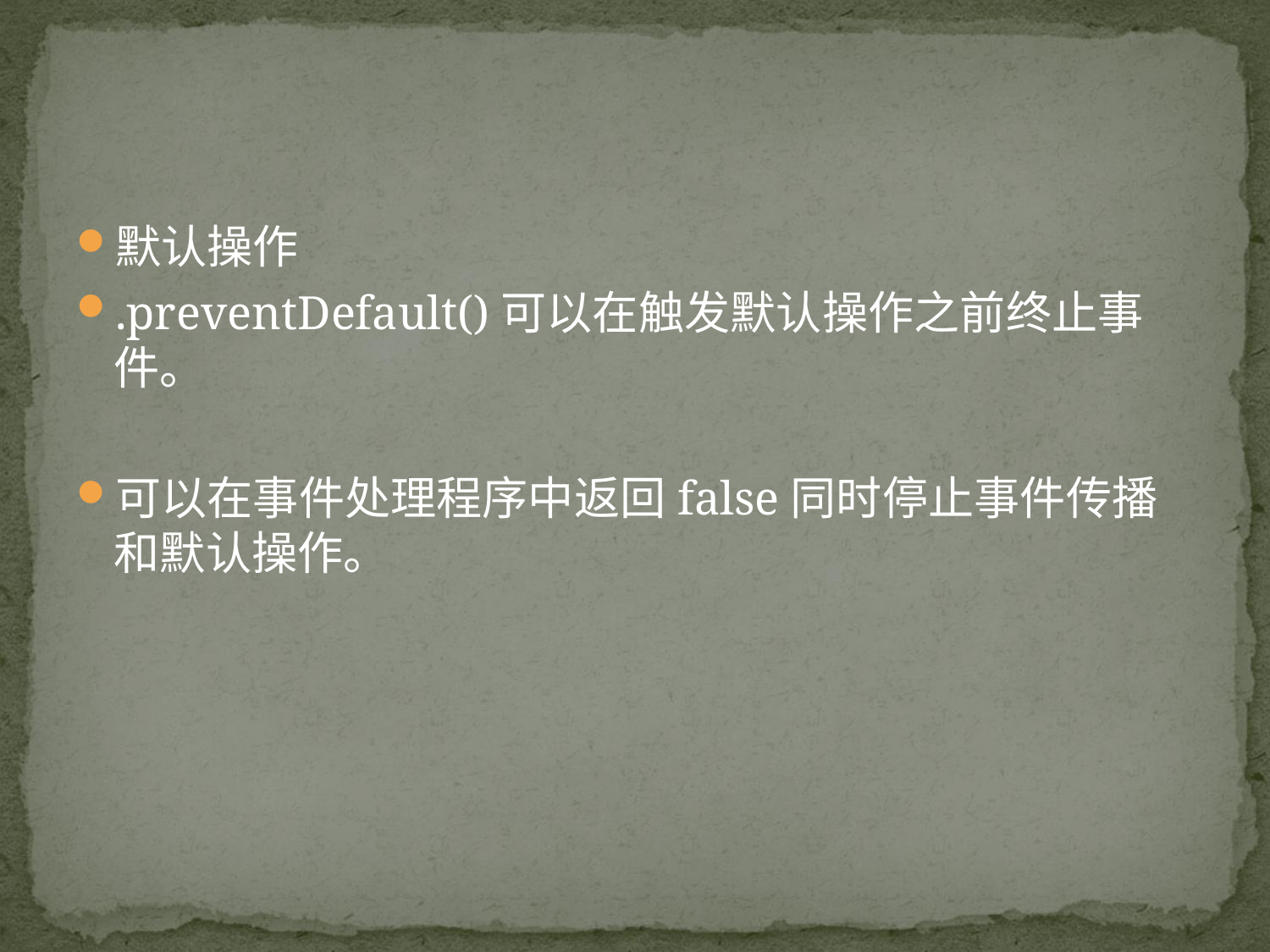

#
默认操作
.preventDefault()可以在触发默认操作之前终止事件。

可以在事件处理程序中返回false同时停止事件传播和默认操作。